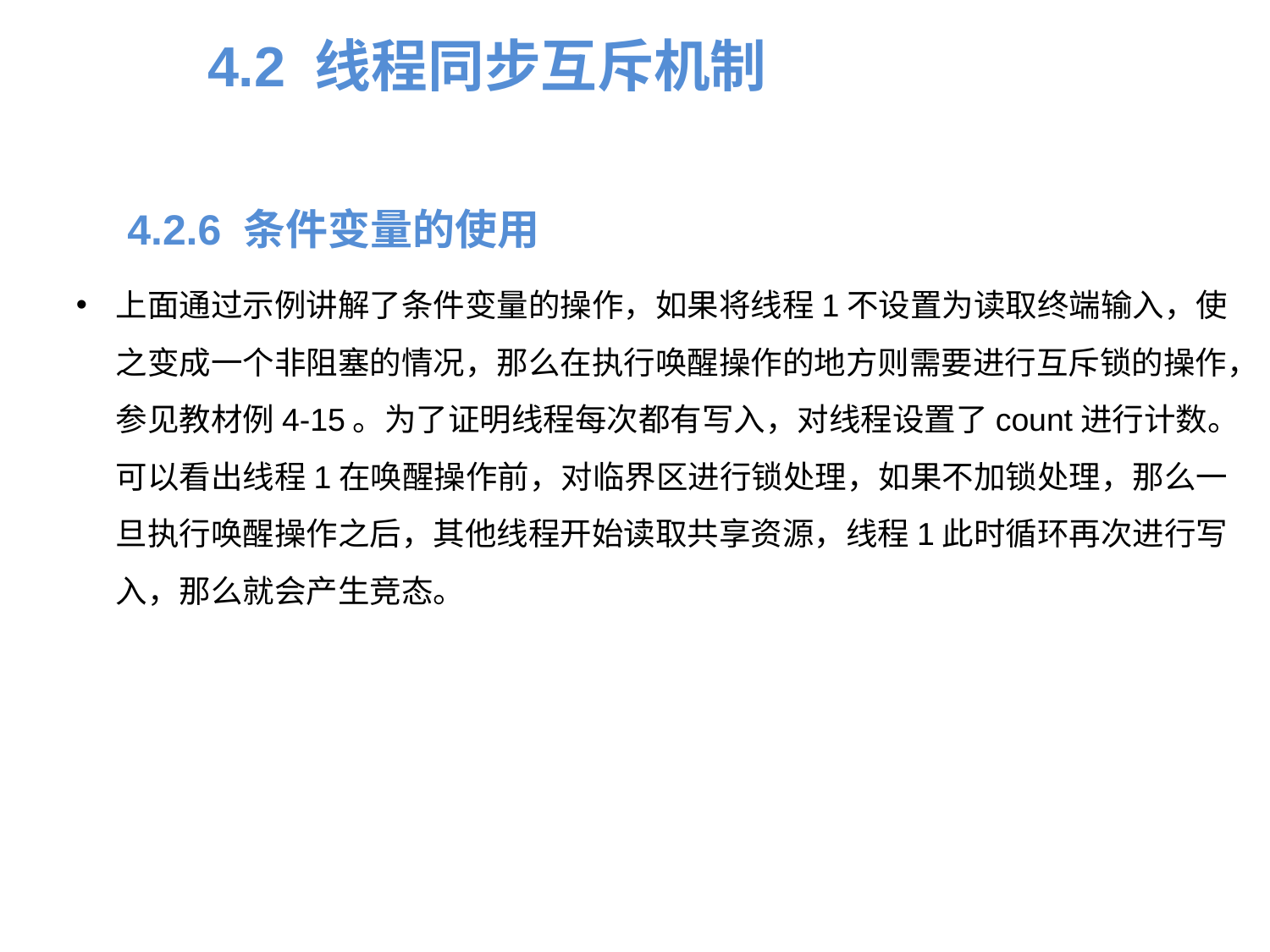

4.2 线程同步互斥机制
4.2.6 条件变量的使用
上面通过示例讲解了条件变量的操作，如果将线程1不设置为读取终端输入，使之变成一个非阻塞的情况，那么在执行唤醒操作的地方则需要进行互斥锁的操作，参见教材例4-15。为了证明线程每次都有写入，对线程设置了count进行计数。可以看出线程1在唤醒操作前，对临界区进行锁处理，如果不加锁处理，那么一旦执行唤醒操作之后，其他线程开始读取共享资源，线程1此时循环再次进行写入，那么就会产生竞态。